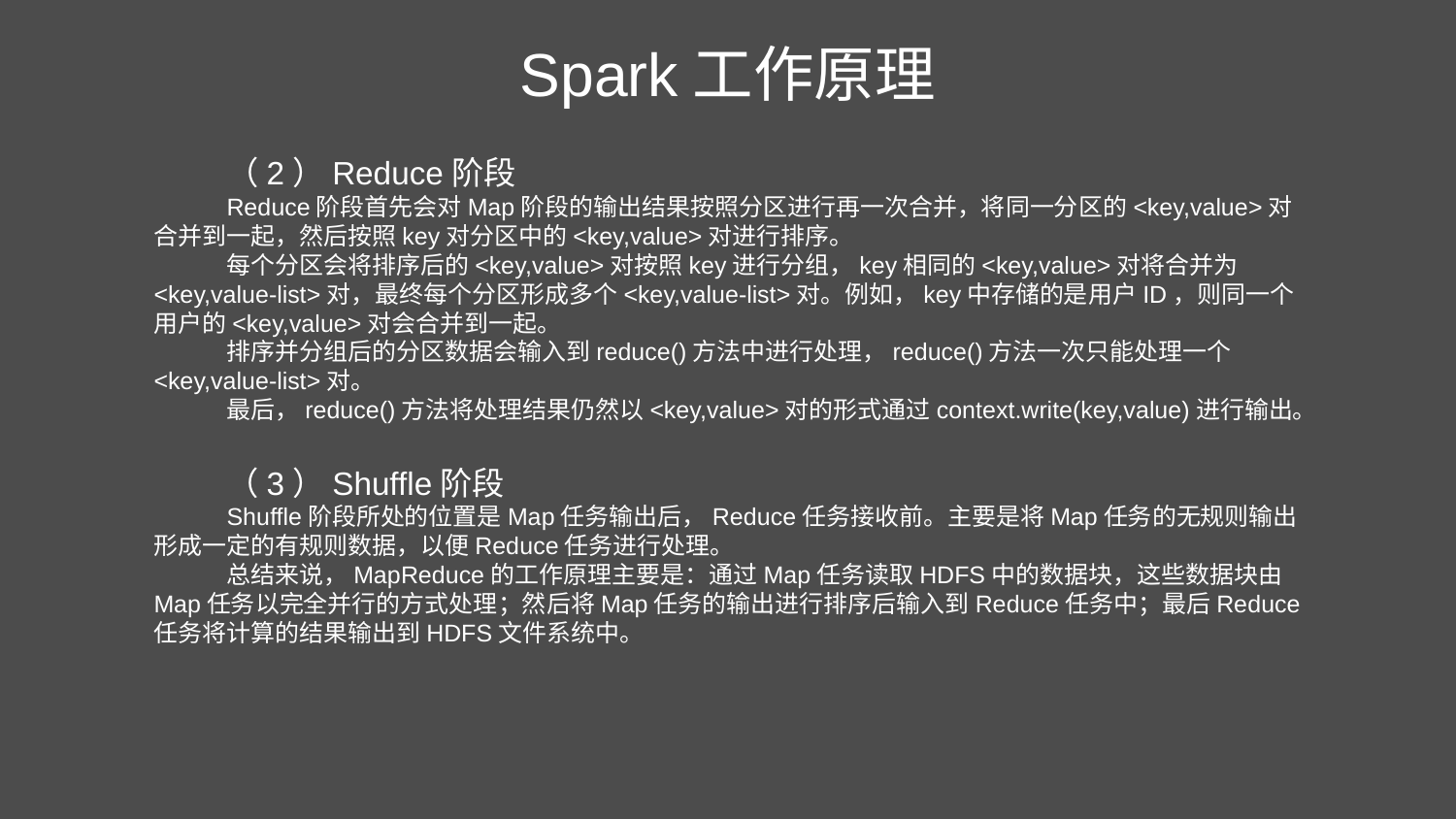

Spark工作原理

（2）Reduce阶段
Reduce阶段首先会对Map阶段的输出结果按照分区进行再一次合并，将同一分区的<key,value>对合并到一起，然后按照key对分区中的<key,value>对进行排序。
每个分区会将排序后的<key,value>对按照key进行分组，key相同的<key,value>对将合并为<key,value-list>对，最终每个分区形成多个<key,value-list>对。例如，key中存储的是用户ID，则同一个用户的<key,value>对会合并到一起。
排序并分组后的分区数据会输入到reduce()方法中进行处理，reduce()方法一次只能处理一个<key,value-list>对。
最后，reduce()方法将处理结果仍然以<key,value>对的形式通过context.write(key,value)进行输出。

（3）Shuffle阶段
Shuffle阶段所处的位置是Map任务输出后，Reduce任务接收前。主要是将Map任务的无规则输出形成一定的有规则数据，以便Reduce任务进行处理。
总结来说，MapReduce的工作原理主要是：通过Map任务读取HDFS中的数据块，这些数据块由Map任务以完全并行的方式处理；然后将Map任务的输出进行排序后输入到Reduce任务中；最后Reduce任务将计算的结果输出到HDFS文件系统中。